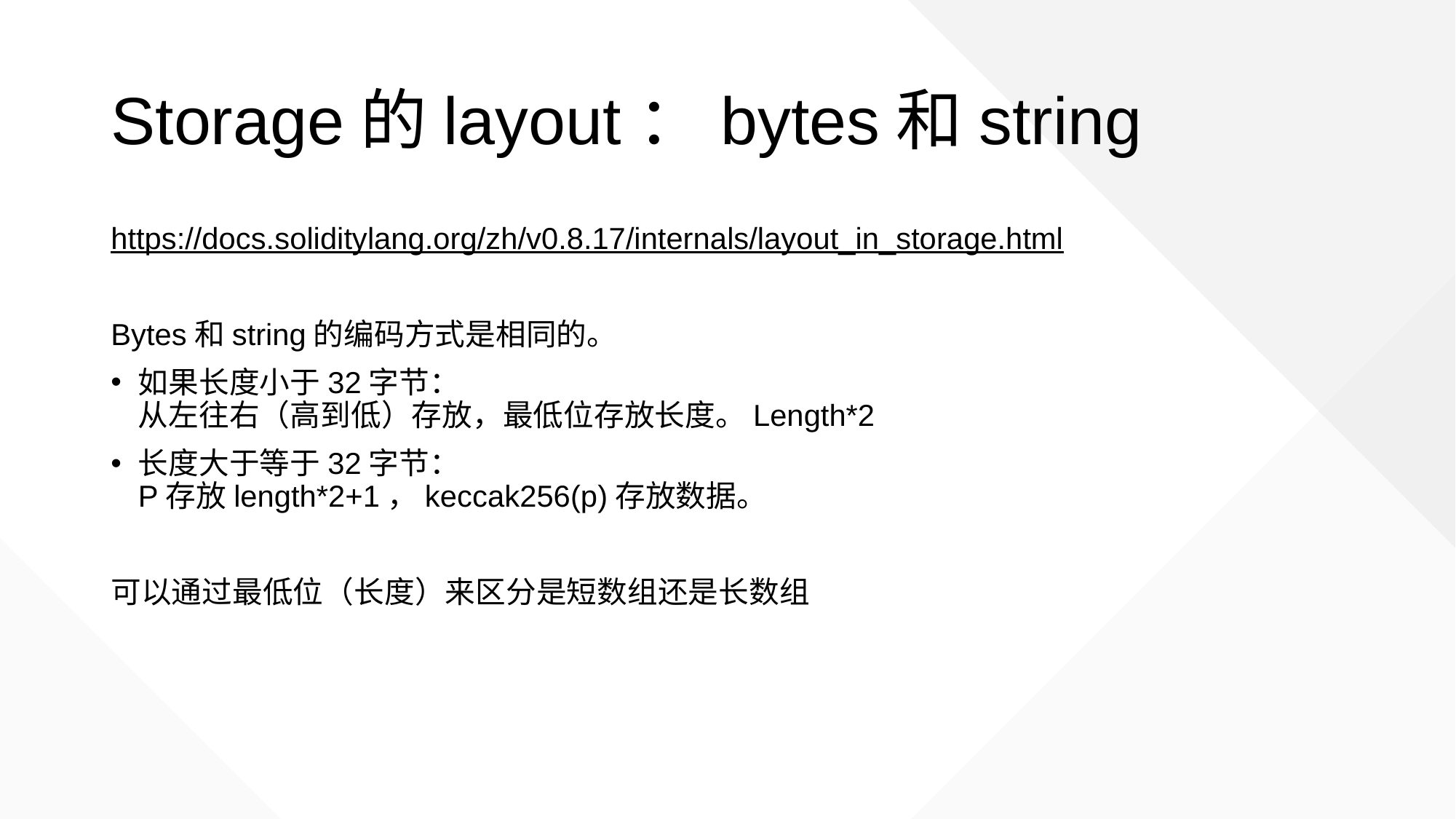

# Storage的layout：bytes和string
https://docs.soliditylang.org/zh/v0.8.17/internals/layout_in_storage.html

Bytes和string的编码方式是相同的。
如果长度小于32字节：
从左往右（高到低）存放，最低位存放长度。Length*2
长度大于等于32字节：
P存放length*2+1，keccak256(p)存放数据。

可以通过最低位（长度）来区分是短数组还是长数组